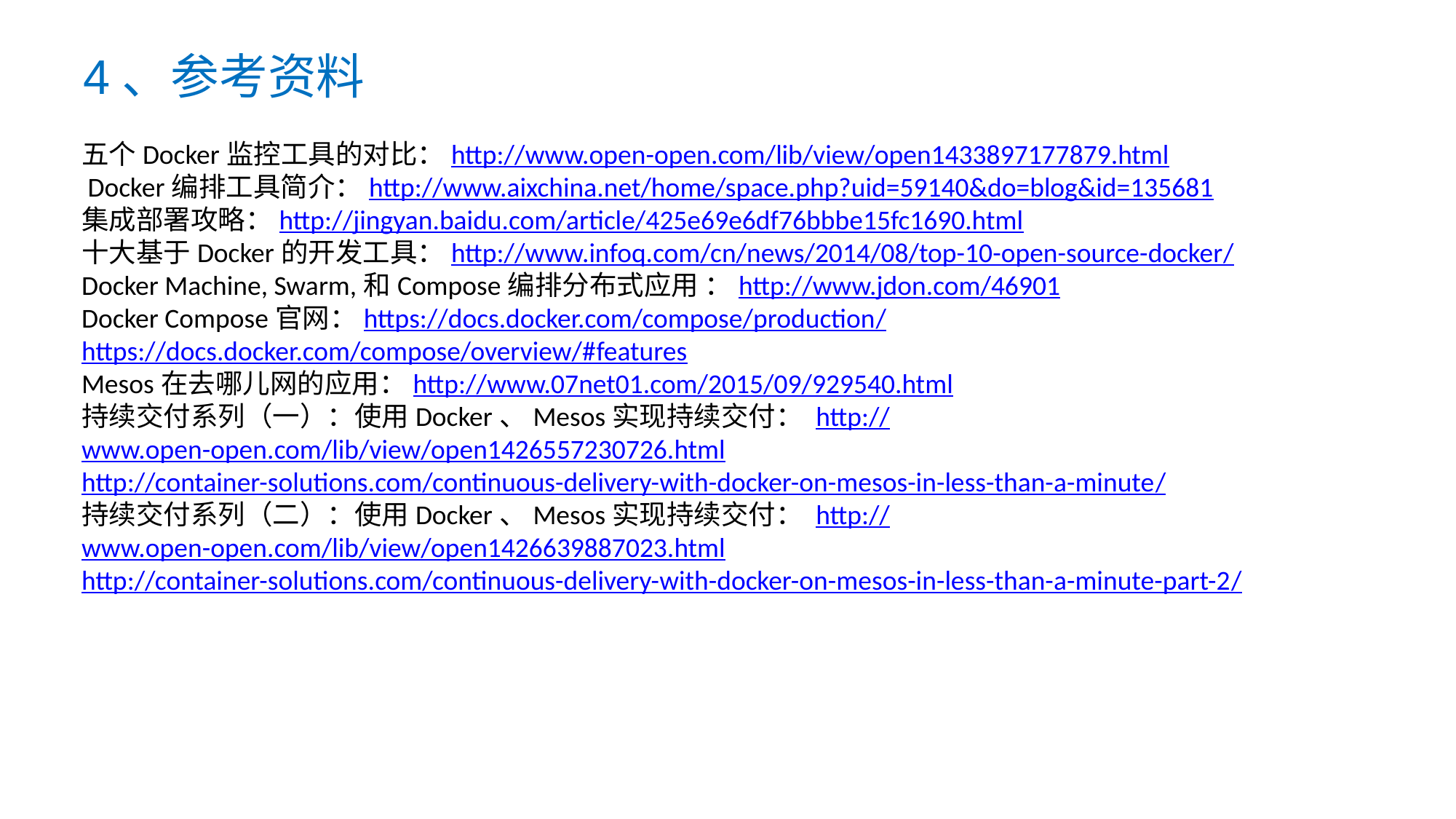

# 4、参考资料
五个Docker监控工具的对比：http://www.open-open.com/lib/view/open1433897177879.html
 Docker编排工具简介：http://www.aixchina.net/home/space.php?uid=59140&do=blog&id=135681
集成部署攻略：http://jingyan.baidu.com/article/425e69e6df76bbbe15fc1690.html
十大基于Docker的开发工具：http://www.infoq.com/cn/news/2014/08/top-10-open-source-docker/
Docker Machine, Swarm,和Compose编排分布式应用 ：http://www.jdon.com/46901
Docker Compose官网：https://docs.docker.com/compose/production/
https://docs.docker.com/compose/overview/#features
Mesos在去哪儿网的应用：http://www.07net01.com/2015/09/929540.html
持续交付系列（一）：使用Docker、Mesos实现持续交付： http://www.open-open.com/lib/view/open1426557230726.html
http://container-solutions.com/continuous-delivery-with-docker-on-mesos-in-less-than-a-minute/
持续交付系列（二）：使用Docker、Mesos实现持续交付： http://www.open-open.com/lib/view/open1426639887023.html
http://container-solutions.com/continuous-delivery-with-docker-on-mesos-in-less-than-a-minute-part-2/